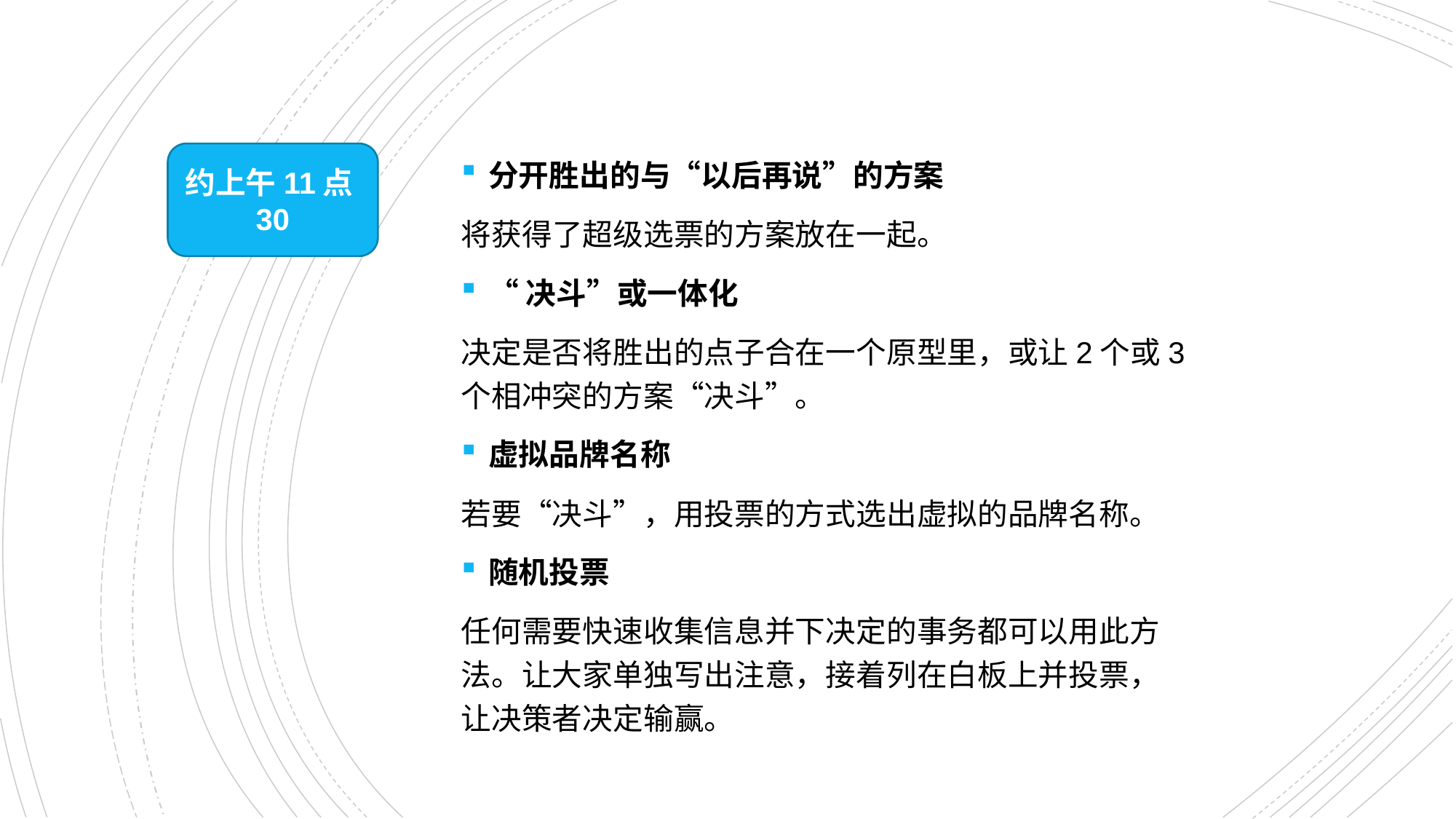

约上午11点30
分开胜出的与“以后再说”的方案
将获得了超级选票的方案放在一起。
“决斗”或一体化
决定是否将胜出的点子合在一个原型里，或让2个或3个相冲突的方案“决斗”。
虚拟品牌名称
若要“决斗”，用投票的方式选出虚拟的品牌名称。
随机投票
任何需要快速收集信息并下决定的事务都可以用此方法。让大家单独写出注意，接着列在白板上并投票，让决策者决定输赢。